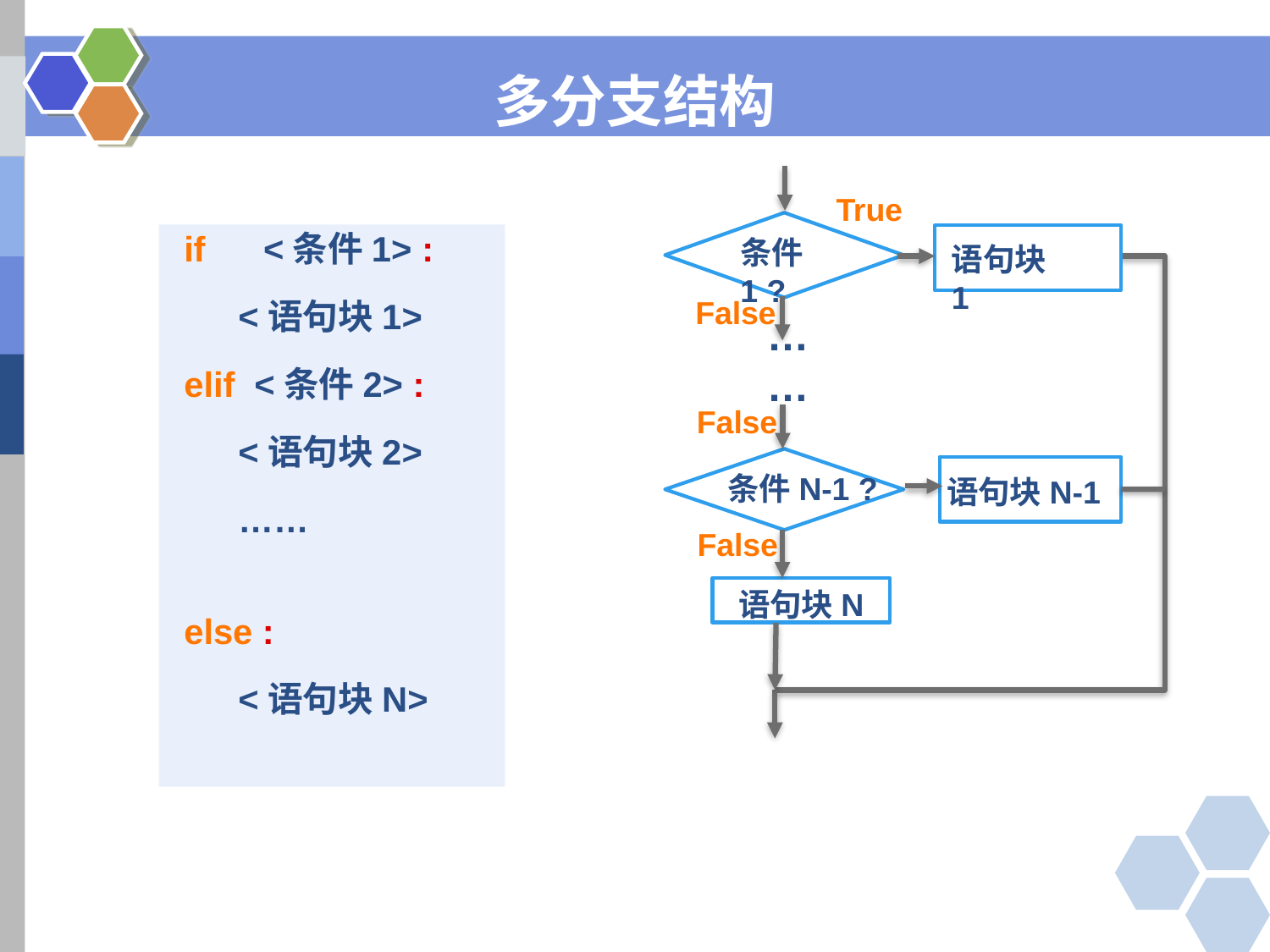

多分支结构
True

if	<条件1> :
<语句块1>
elif  <条件2> :
<语句块2>
……

else :
<语句块N>

条件1 ?
语句块1

False
……
False

条件N-1 ?
语句块N-1
False
语句块N